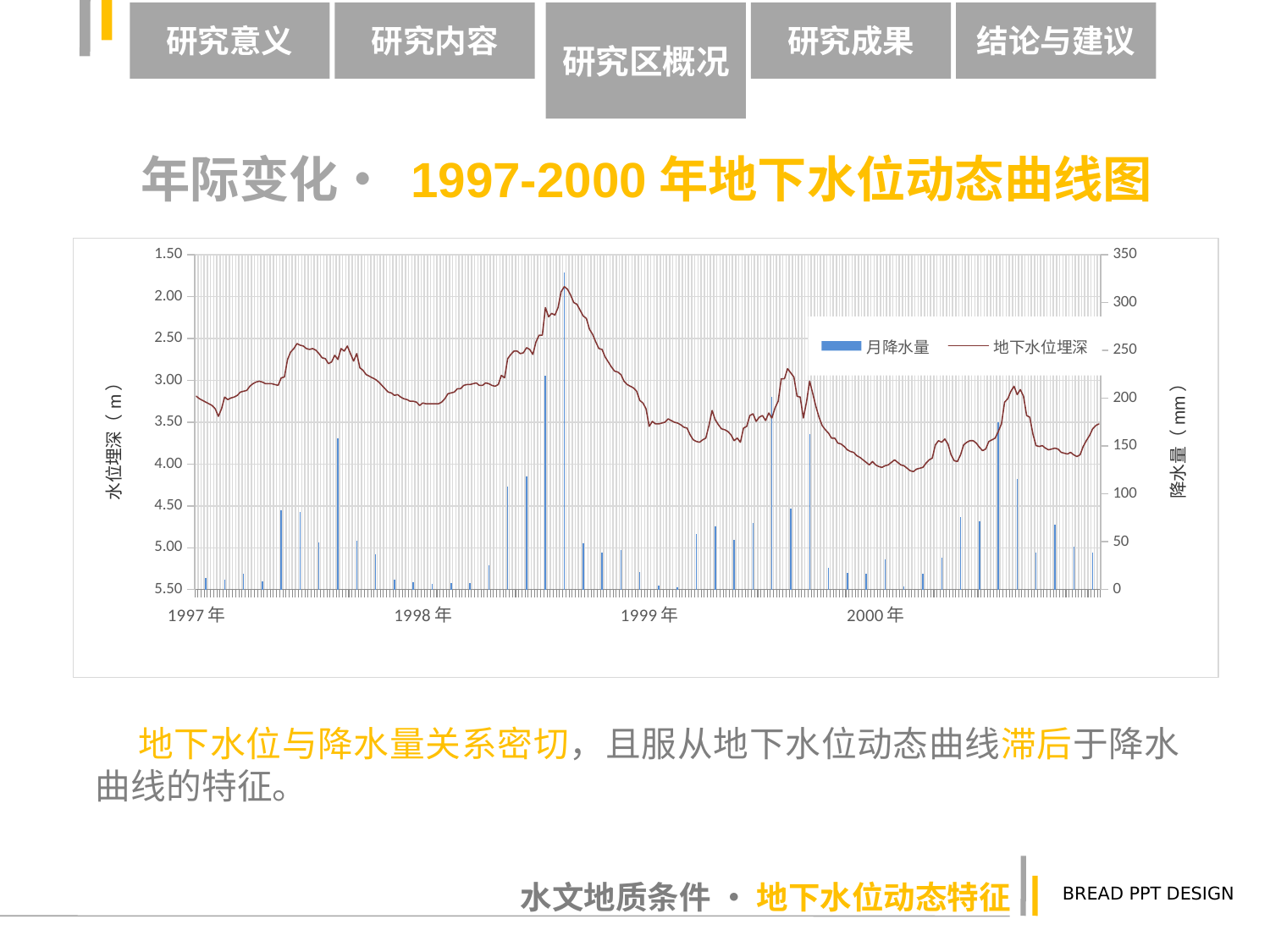

研究意义
研究内容
研究区概况
研究成果
结论与建议
# 年际变化• 1997-2000年地下水位动态曲线图

### Chart

| Category | 月降水量 | 地下水位埋深 |
|---|---|---|
| 1997年 | None | 3.19 |
|  | None | 3.22 |
|  | None | 3.24 |
|  | 12.0 | 3.26 |
|  | None | 3.28 |
|  | None | 3.3 |
|  | None | 3.34 |
|  | None | 3.43 |
|  | None | 3.34 |
|  | 10.5 | 3.2 |
|  | None | 3.23 |
|  | None | 3.21 |
|  | None | 3.2 |
|  | None | 3.18 |
|  | None | 3.14 |
|  | 16.3 | 3.13 |
|  | None | 3.12 |
|  | None | 3.07 |
|  | None | 3.04 |
|  | None | 3.02 |
|  | None | 3.01 |
|  | 8.9 | 3.02 |
|  | None | 3.04 |
|  | None | 3.04 |
|  | None | 3.04 |
|  | None | 3.05 |
|  | None | 3.06 |
|  | 82.8 | 2.97 |
|  | None | 2.96 |
|  | None | 2.75 |
|  | None | 2.66 |
|  | None | 2.62 |
|  | None | 2.56 |
|  | 81.4 | 2.58 |
|  | None | 2.59 |
|  | None | 2.62 |
|  | None | 2.63 |
|  | None | 2.62 |
|  | None | 2.64 |
|  | 49.6 | 2.68 |
|  | None | 2.73 |
|  | None | 2.74 |
|  | None | 2.8 |
|  | None | 2.78 |
|  | None | 2.7 |
|  | 158.2 | 2.75 |
|  | None | 2.62 |
|  | None | 2.65 |
|  | None | 2.59 |
|  | None | 2.68 |
|  | None | 2.77 |
|  | 51.0 | 2.68 |
|  | None | 2.85 |
|  | None | 2.88 |
|  | None | 2.93 |
|  | None | 2.95 |
|  | None | 2.97 |
|  | 36.8 | 2.99 |
|  | None | 3.02 |
|  | None | 3.06 |
|  | None | 3.1 |
|  | None | 3.14 |
|  | None | 3.15 |
|  | 10.7 | 3.18 |
|  | None | 3.17 |
|  | None | 3.2 |
|  | None | 3.22 |
|  | None | 3.23 |
|  | None | 3.25 |
|  | 7.8 | 3.25 |
|  | None | 3.26 |
|  | None | 3.3 |
| 1998年 | None | 3.27 |
|  | None | 3.28 |
|  | None | 3.28 |
|  | 5.8 | 3.28 |
|  | None | 3.28 |
|  | None | 3.28 |
|  | None | 3.26 |
|  | None | 3.22 |
|  | None | 3.16 |
|  | 6.8 | 3.15 |
|  | None | 3.14 |
|  | None | 3.1 |
|  | None | 3.1 |
|  | None | 3.06 |
|  | None | 3.05 |
|  | 6.7 | 3.05 |
|  | None | 3.04 |
|  | None | 3.03 |
|  | None | 3.06 |
|  | None | 3.06 |
|  | None | 3.03 |
|  | 25.7 | 3.04 |
|  | None | 3.06 |
|  | None | 3.07 |
|  | None | 3.05 |
|  | None | 2.94 |
|  | None | 2.97 |
|  | 107.5 | 2.74 |
|  | None | 2.69 |
|  | None | 2.65 |
|  | None | 2.65 |
|  | None | 2.68 |
|  | None | 2.67 |
|  | 118.4 | 2.61 |
|  | None | 2.63 |
|  | None | 2.69 |
|  | None | 2.54 |
|  | None | 2.46 |
|  | None | 2.46 |
|  | 223.8 | 2.13 |
|  | None | 2.24 |
|  | None | 2.2 |
|  | None | 2.22 |
|  | None | 2.13 |
|  | None | 1.94 |
|  | 331.9 | 1.88 |
|  | None | 1.91 |
|  | None | 1.98 |
|  | None | 2.07 |
|  | None | 2.09 |
|  | None | 2.16 |
|  | 48.2 | 2.23 |
|  | None | 2.26 |
|  | None | 2.39 |
|  | None | 2.45 |
|  | None | 2.54 |
|  | None | 2.62 |
|  | 38.3 | 2.63 |
|  | None | 2.72 |
|  | None | 2.78 |
|  | None | 2.84 |
|  | None | 2.89 |
|  | None | 2.9 |
|  | 41.3 | 2.93 |
|  | None | 3.01 |
|  | None | 3.05 |
|  | None | 3.07 |
|  | None | 3.09 |
|  | None | 3.13 |
|  | 18.3 | 3.24 |
|  | None | 3.27 |
|  | None | 3.34 |
| 1999年 | None | 3.55 |
|  | None | 3.49 |
|  | None | 3.52 |
|  | 4.4 | 3.52 |
|  | None | 3.51 |
|  | None | 3.5 |
|  | None | 3.46 |
|  | None | 3.48 |
|  | None | 3.5 |
|  | 2.3 | 3.51 |
|  | None | 3.53 |
|  | None | 3.56 |
|  | None | 3.57 |
|  | None | 3.65 |
|  | None | 3.71 |
|  | 58.5 | 3.73 |
|  | None | 3.74 |
|  | None | 3.71 |
|  | None | 3.69 |
|  | None | 3.54 |
|  | None | 3.36 |
|  | 65.7 | 3.47 |
|  | None | 3.53 |
|  | None | 3.58 |
|  | None | 3.59 |
|  | None | 3.61 |
|  | None | 3.65 |
|  | 52.0 | 3.72 |
|  | None | 3.69 |
|  | None | 3.74 |
|  | None | 3.57 |
|  | None | 3.55 |
|  | None | 3.42 |
|  | 69.3 | 3.4 |
|  | None | 3.49 |
|  | None | 3.44 |
|  | None | 3.42 |
|  | None | 3.48 |
|  | None | 3.39 |
|  | 201.8 | 3.45 |
|  | None | 3.33 |
|  | None | 3.25 |
|  | None | 2.98 |
|  | None | 2.98 |
|  | None | 2.86 |
|  | 84.4 | 2.91 |
|  | None | 2.96 |
|  | None | 3.19 |
|  | None | 3.2 |
|  | None | 3.45 |
|  | None | 3.26 |
|  | 162.9 | 3.01 |
|  | None | 3.16 |
|  | None | 3.31 |
|  | None | 3.44 |
|  | None | 3.54 |
|  | None | 3.59 |
|  | 23.0 | 3.63 |
|  | None | 3.69 |
|  | None | 3.69 |
|  | None | 3.75 |
|  | None | 3.76 |
|  | None | 3.79 |
|  | 17.6 | 3.83 |
|  | None | 3.85 |
|  | None | 3.86 |
|  | None | 3.9 |
|  | None | 3.92 |
|  | None | 3.95 |
|  | 16.4 | 3.98 |
|  | None | 4.01 |
|  | None | 3.97 |
| 2000年 | None | 4.01 |
|  | None | 4.03 |
|  | None | 4.04 |
|  | 31.5 | 4.02 |
|  | None | 4.01 |
|  | None | 3.98 |
|  | None | 3.95 |
|  | None | 3.98 |
|  | None | 4.01 |
|  | 3.3 | 4.02 |
|  | None | 4.05 |
|  | None | 4.08 |
|  | None | 4.09 |
|  | None | 4.06 |
|  | None | 4.05 |
|  | 16.4 | 4.04 |
|  | None | 3.99 |
|  | None | 3.95 |
|  | None | 3.93 |
|  | None | 3.77 |
|  | None | 3.72 |
|  | 33.4 | 3.74 |
|  | None | 3.7 |
|  | None | 3.76 |
|  | None | 3.89 |
|  | None | 3.96 |
|  | None | 3.97 |
|  | 75.8 | 3.89 |
|  | None | 3.77 |
|  | None | 3.74 |
|  | None | 3.72 |
|  | None | 3.72 |
|  | None | 3.75 |
|  | 71.3 | 3.8 |
|  | None | 3.84 |
|  | None | 3.82 |
|  | None | 3.73 |
|  | None | 3.71 |
|  | None | 3.69 |
|  | 174.6 | 3.61 |
|  | None | 3.52 |
|  | None | 3.26 |
|  | None | 3.22 |
|  | None | 3.13 |
|  | None | 3.07 |
|  | 116.1 | 3.17 |
|  | None | 3.11 |
|  | None | 3.19 |
|  | None | 3.42 |
|  | None | 3.44 |
|  | None | 3.64 |
|  | 39.1 | 3.78 |
|  | None | 3.79 |
|  | None | 3.78 |
|  | None | 3.81 |
|  | None | 3.83 |
|  | None | 3.82 |
|  | 67.9 | 3.81 |
|  | None | 3.82 |
|  | None | 3.86 |
|  | None | 3.87 |
|  | None | 3.88 |
|  | None | 3.86 |
|  | 44.8 | 3.89 |
|  | None | 3.91 |
|  | None | 3.89 |
|  | None | 3.79 |
|  | None | 3.72 |
|  | None | 3.66 |
|  | 38.6 | 3.58 |
|  | None | 3.54 |
|  | None | 3.52 |
    地下水位与降水量关系密切，且服从地下水位动态曲线滞后于降水曲线的特征。
水文地质条件 • 地下水位动态特征